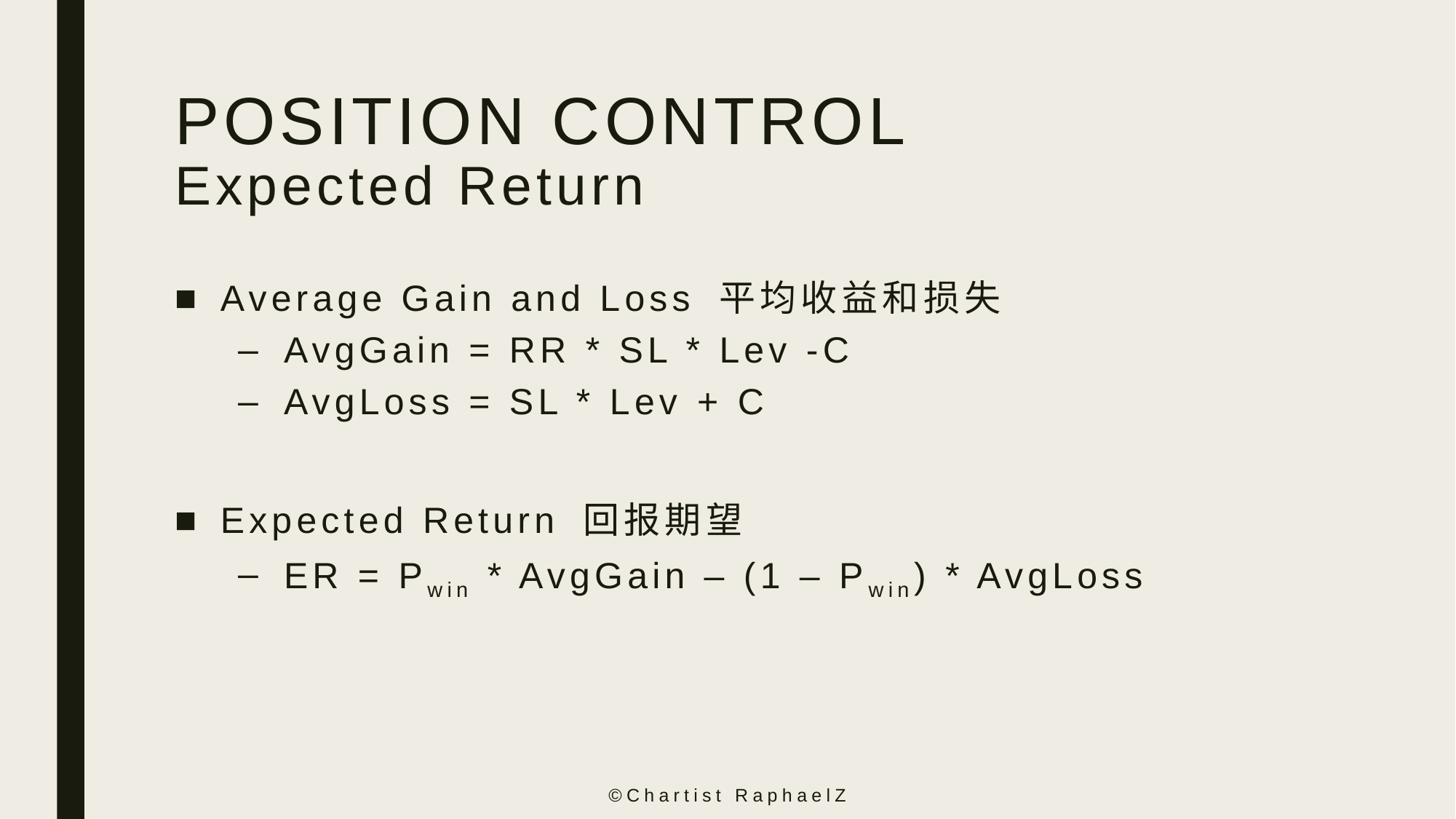

# POSITION CONTROL Expected Return
Average Gain and Loss 平均收益和损失
AvgGain = RR * SL * Lev -C
AvgLoss = SL * Lev + C

Expected Return 回报期望
ER = Pwin * AvgGain – (1 – Pwin) * AvgLoss
©️Chartist RaphaelZ